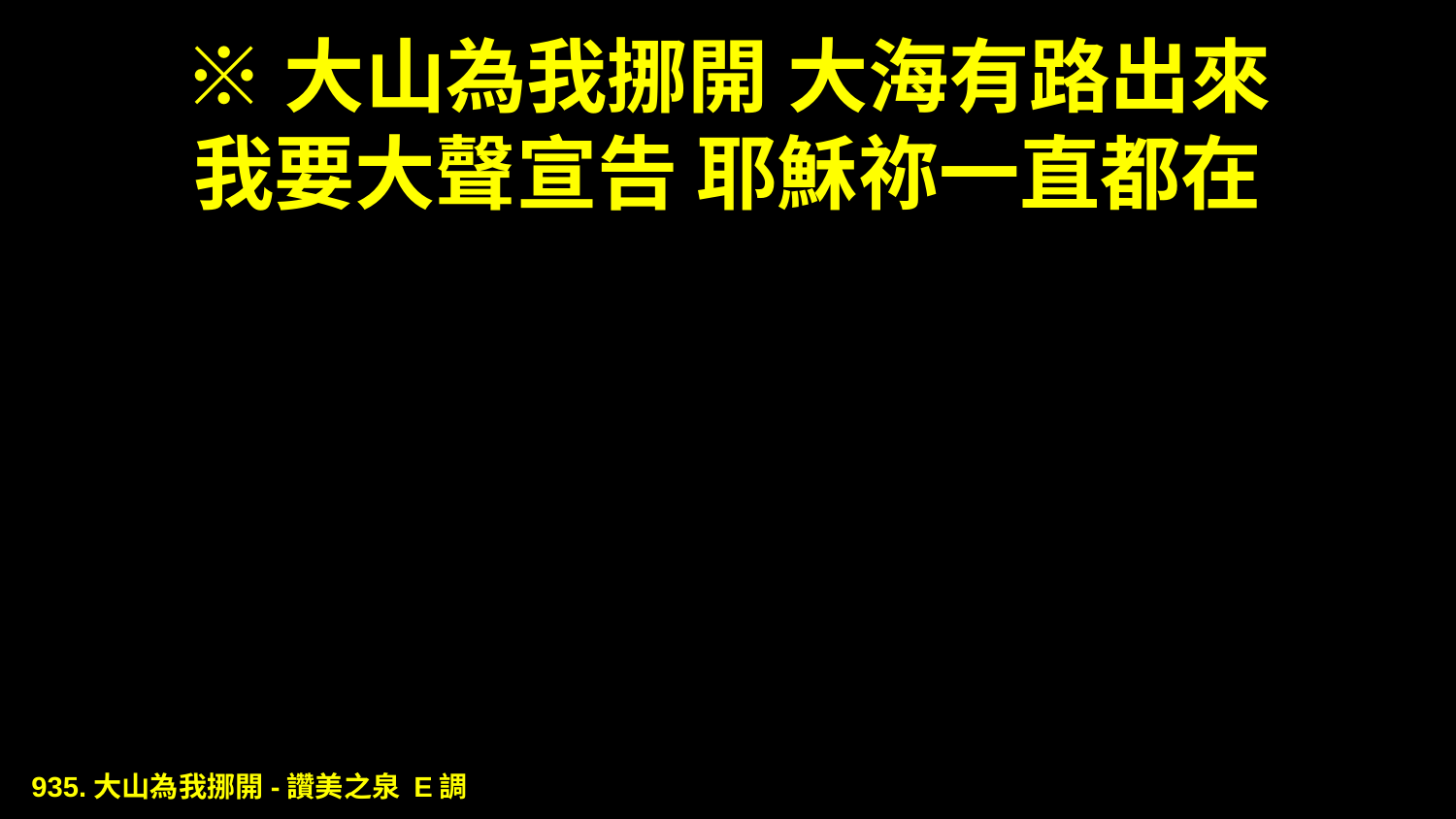

# ※大山為我挪開 大海有路出來 我要大聲宣告 耶穌祢一直都在
935.大山為我挪開-讚美之泉 E調